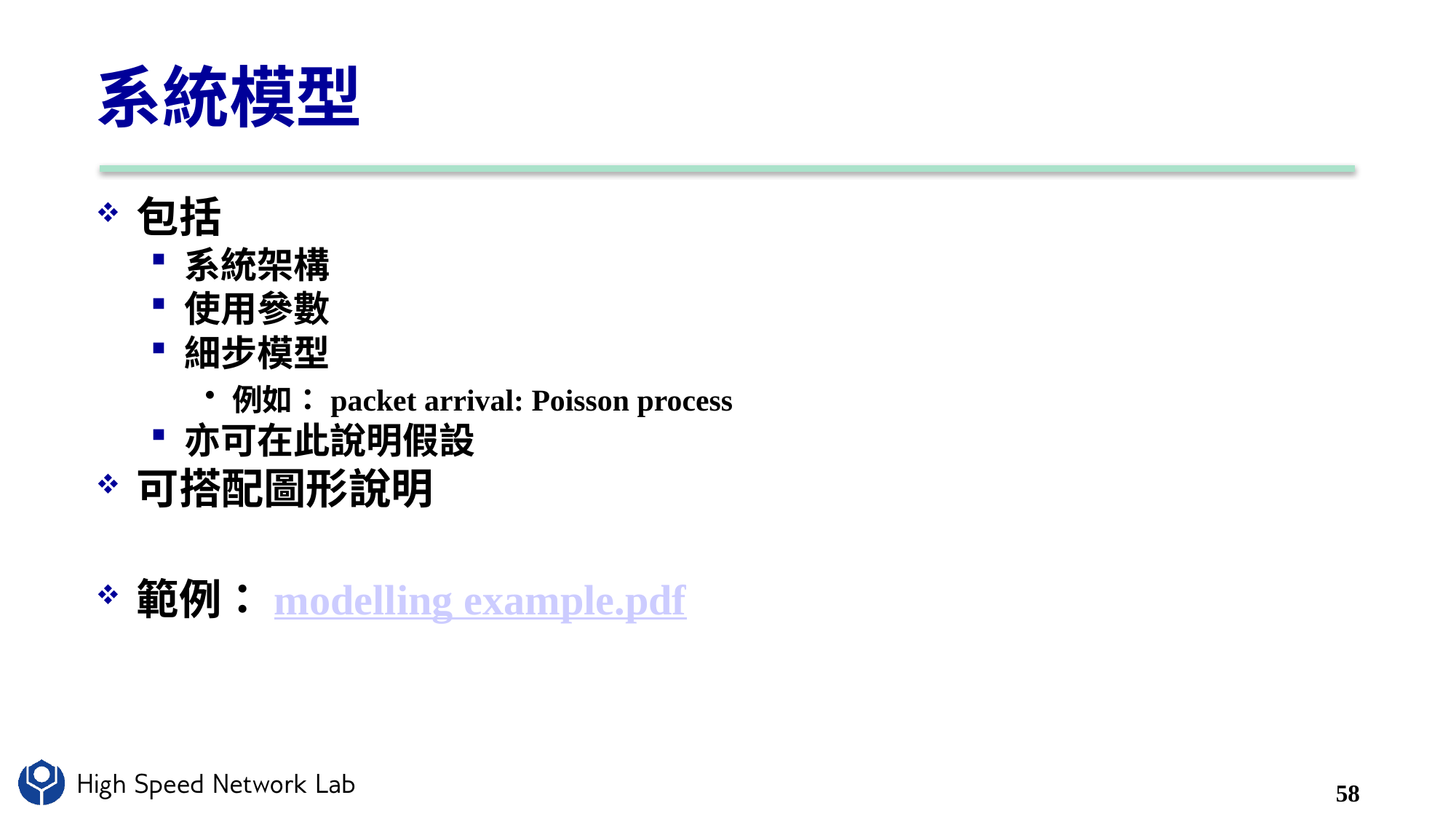

# 系統模型
包括
系統架構
使用參數
細步模型
例如：packet arrival: Poisson process
亦可在此說明假設
可搭配圖形說明

範例：modelling example.pdf

58